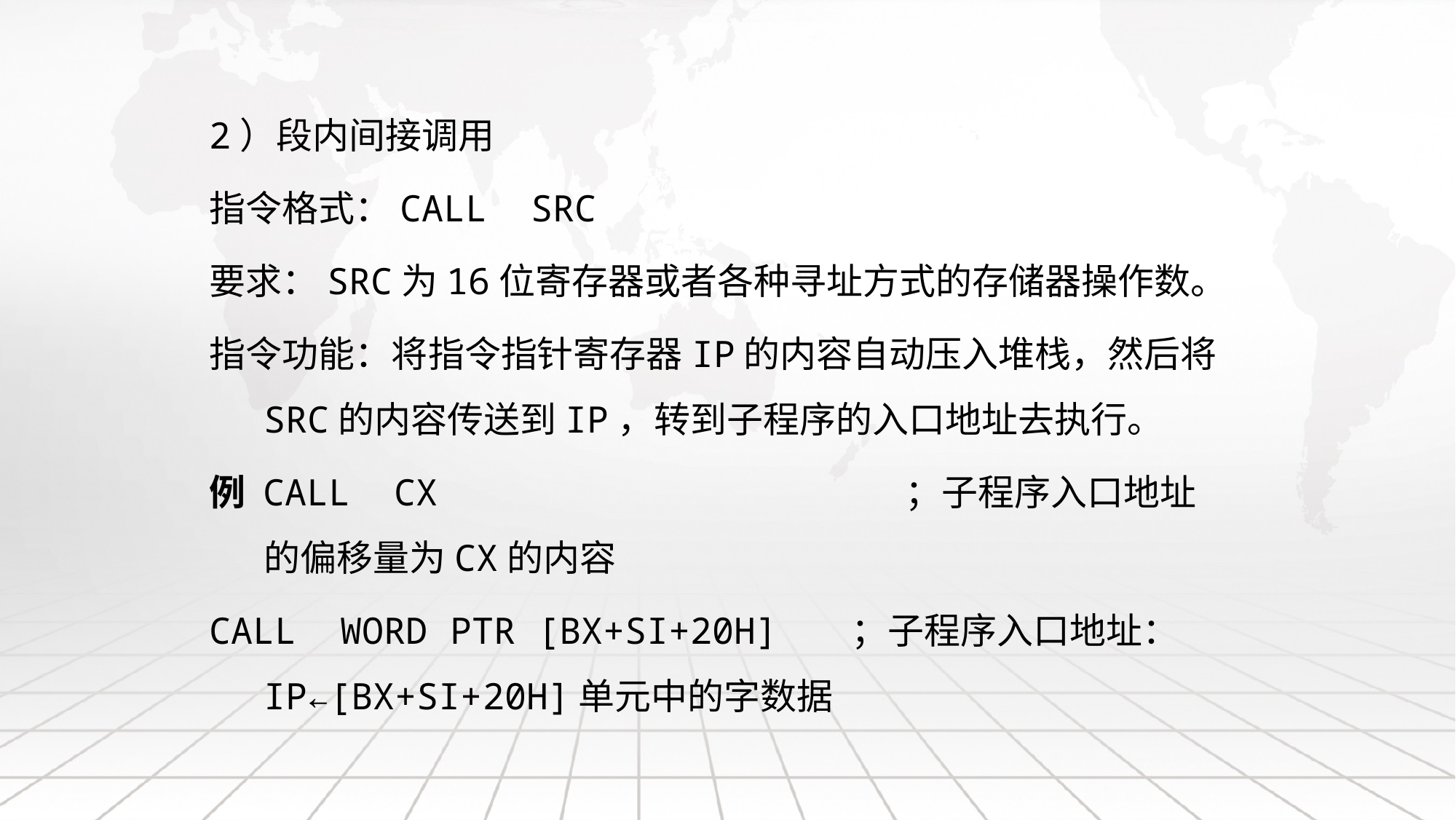

2）段内间接调用
指令格式：CALL  SRC
要求：SRC为16位寄存器或者各种寻址方式的存储器操作数。
指令功能：将指令指针寄存器IP的内容自动压入堆栈，然后将SRC的内容传送到IP，转到子程序的入口地址去执行。
例 CALL  CX                     ；子程序入口地址的偏移量为CX的内容
CALL  WORD PTR [BX+SI+20H]   ；子程序入口地址：IP←[BX+SI+20H]单元中的字数据